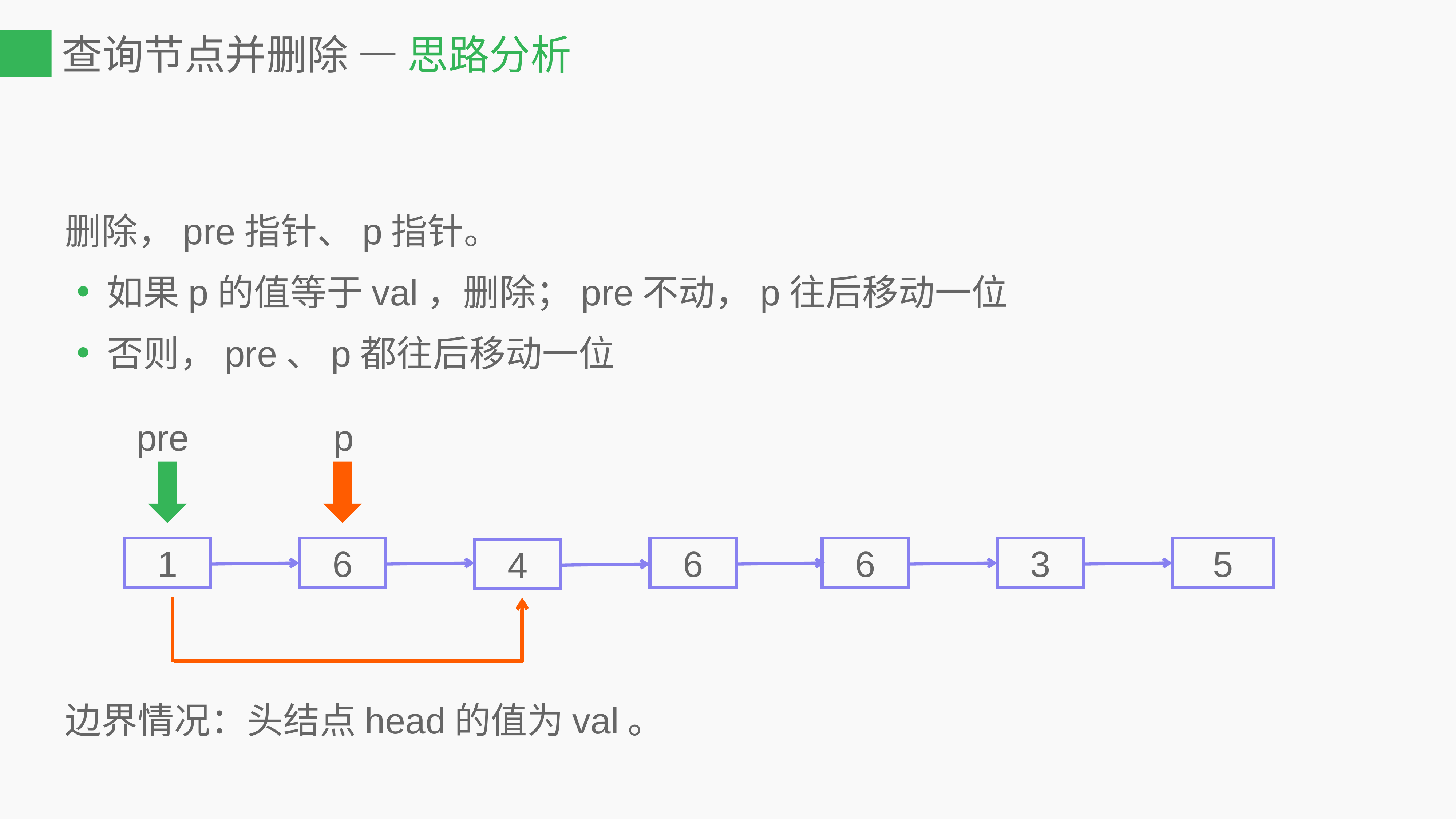

# 查询节点并删除 — 思路分析
删除，pre指针、p指针。
如果p的值等于val，删除；pre不动，p往后移动一位
否则，pre、p都往后移动一位

边界情况：头结点head的值为val。
p

pre

5
3
6
6
6
1
4